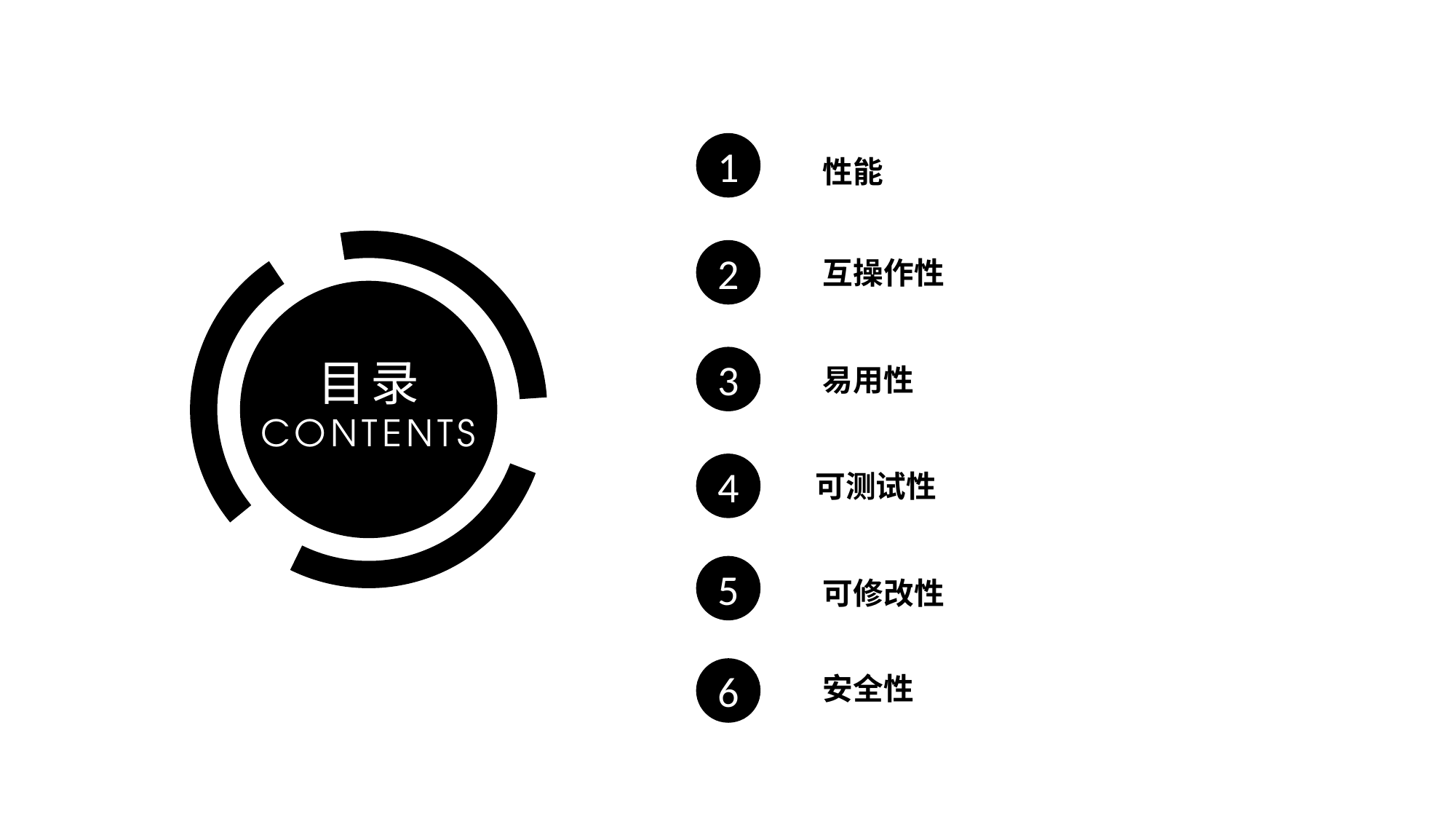

1
性能

2
互操作性
目录
CONTENTS
3
易用性
4
可测试性
5
可修改性
6
安全性